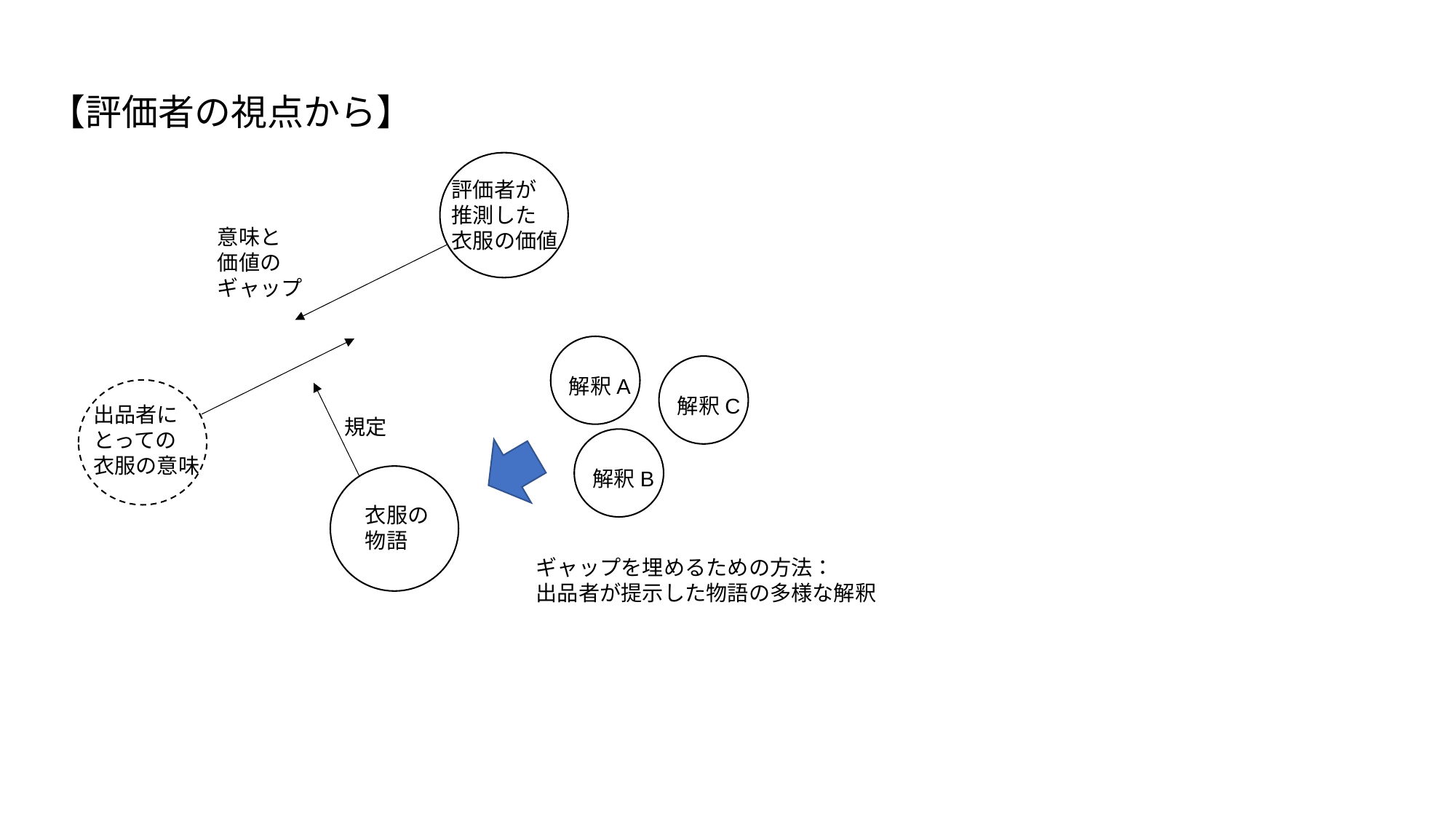

【評価者の視点から】

評価者が
推測した
衣服の価値
意味と
価値の
ギャップ

解釈A

解釈C
出品者にとっての
衣服の意味
規定

解釈B

衣服の
物語
ギャップを埋めるための方法：
出品者が提示した物語の多様な解釈